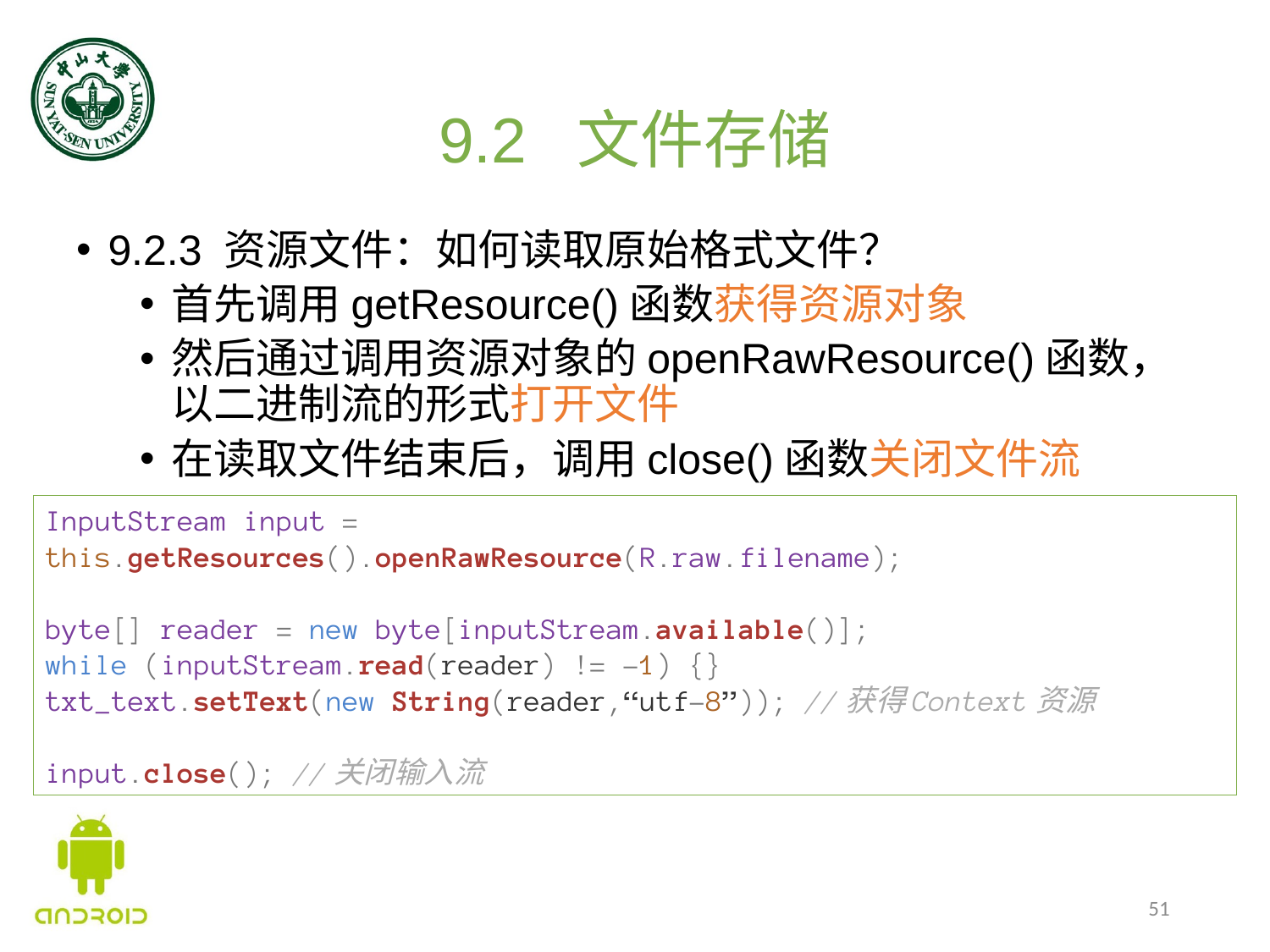

# 9.2  文件存储
9.2.3 资源文件：如何读取原始格式文件？
首先调用getResource()函数获得资源对象
然后通过调用资源对象的openRawResource()函数，以二进制流的形式打开文件
在读取文件结束后，调用close()函数关闭文件流

InputStream input = this.getResources().openRawResource(R.raw.filename);
byte[] reader = new byte[inputStream.available()];
while (inputStream.read(reader) != -1) {}
txt_text.setText(new String(reader,“utf-8”)); //获得Context资源
input.close(); //关闭输入流
51